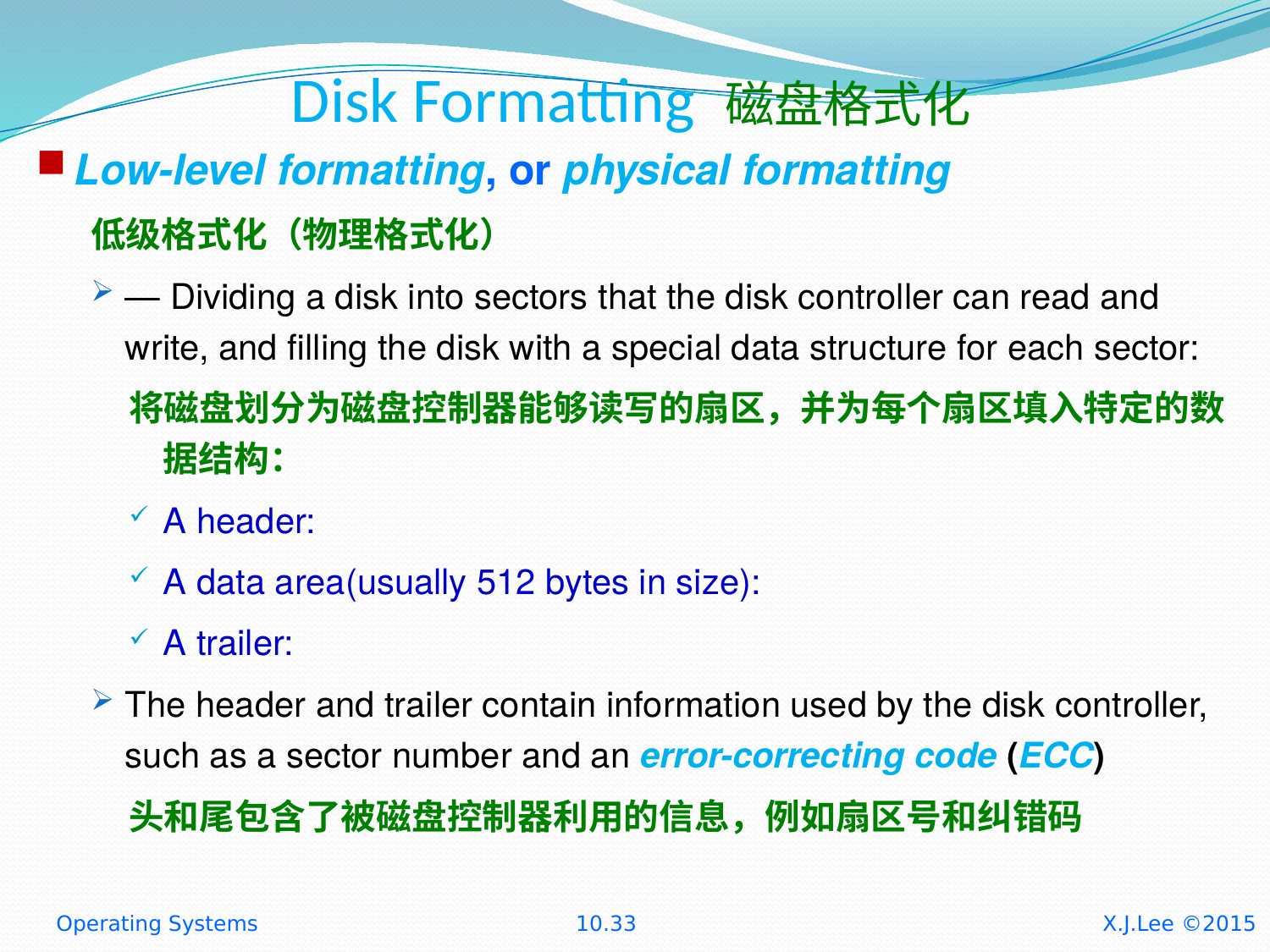

# Disk Formatting 磁盘格式化
Low-level formatting, or physical formatting
低级格式化（物理格式化）
— Dividing a disk into sectors that the disk controller can read and write, and filling the disk with a special data structure for each sector:
将磁盘划分为磁盘控制器能够读写的扇区，并为每个扇区填入特定的数据结构：
A header:
A data area(usually 512 bytes in size):
A trailer:
The header and trailer contain information used by the disk controller, such as a sector number and an error-correcting code (ECC)
头和尾包含了被磁盘控制器利用的信息，例如扇区号和纠错码
Operating Systems
10.33
X.J.Lee ©2015